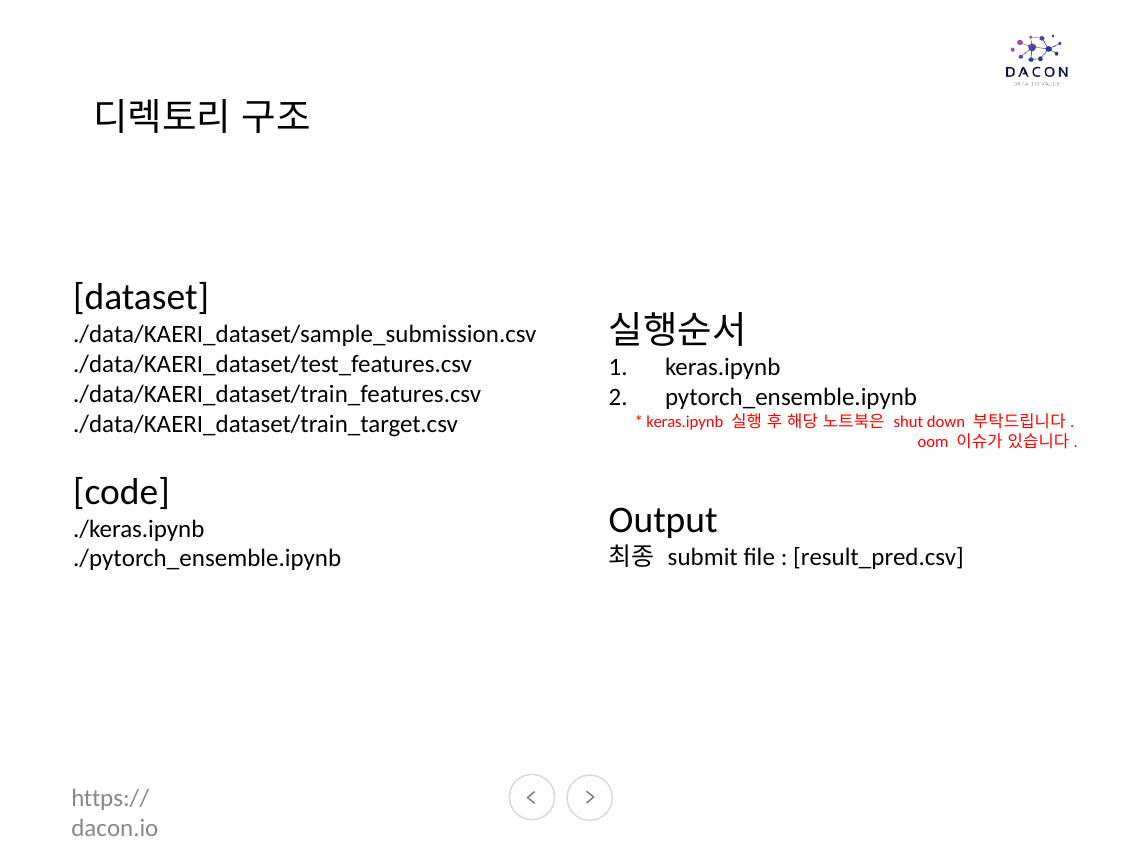

디렉토리 구조
[dataset]
./data/KAERI_dataset/sample_submission.csv
./data/KAERI_dataset/test_features.csv
./data/KAERI_dataset/train_features.csv
./data/KAERI_dataset/train_target.csv

[code]
./keras.ipynb
./pytorch_ensemble.ipynb
실행순서
keras.ipynb
pytorch_ensemble.ipynb
* keras.ipynb 실행 후 해당 노트북은 shut down 부탁드립니다.
oom 이슈가 있습니다.

Output
최종 submit file : [result_pred.csv]

https://dacon.io